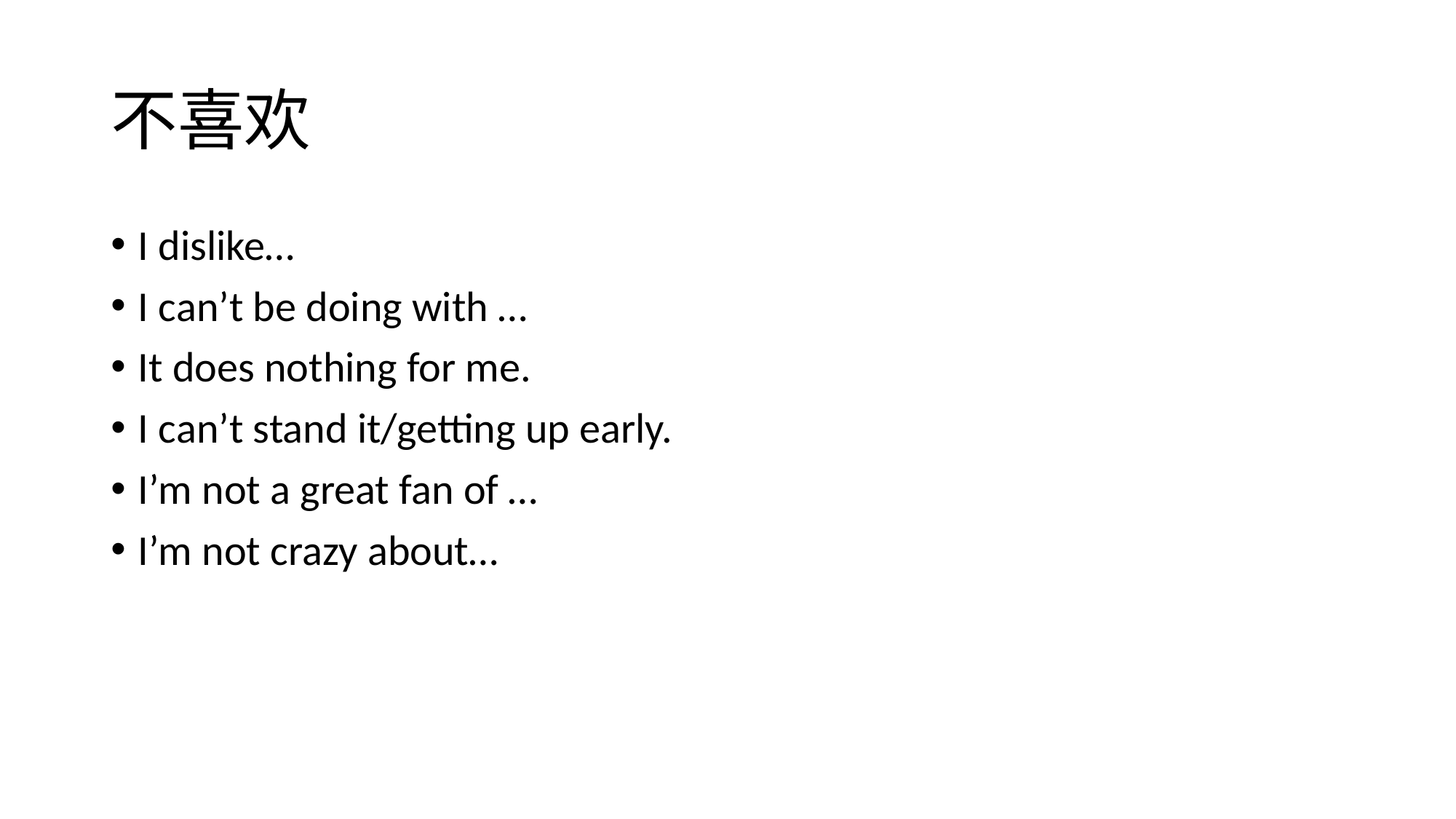

# 不喜欢
I dislike…
I can’t be doing with …
It does nothing for me.
I can’t stand it/getting up early.
I’m not a great fan of …
I’m not crazy about…